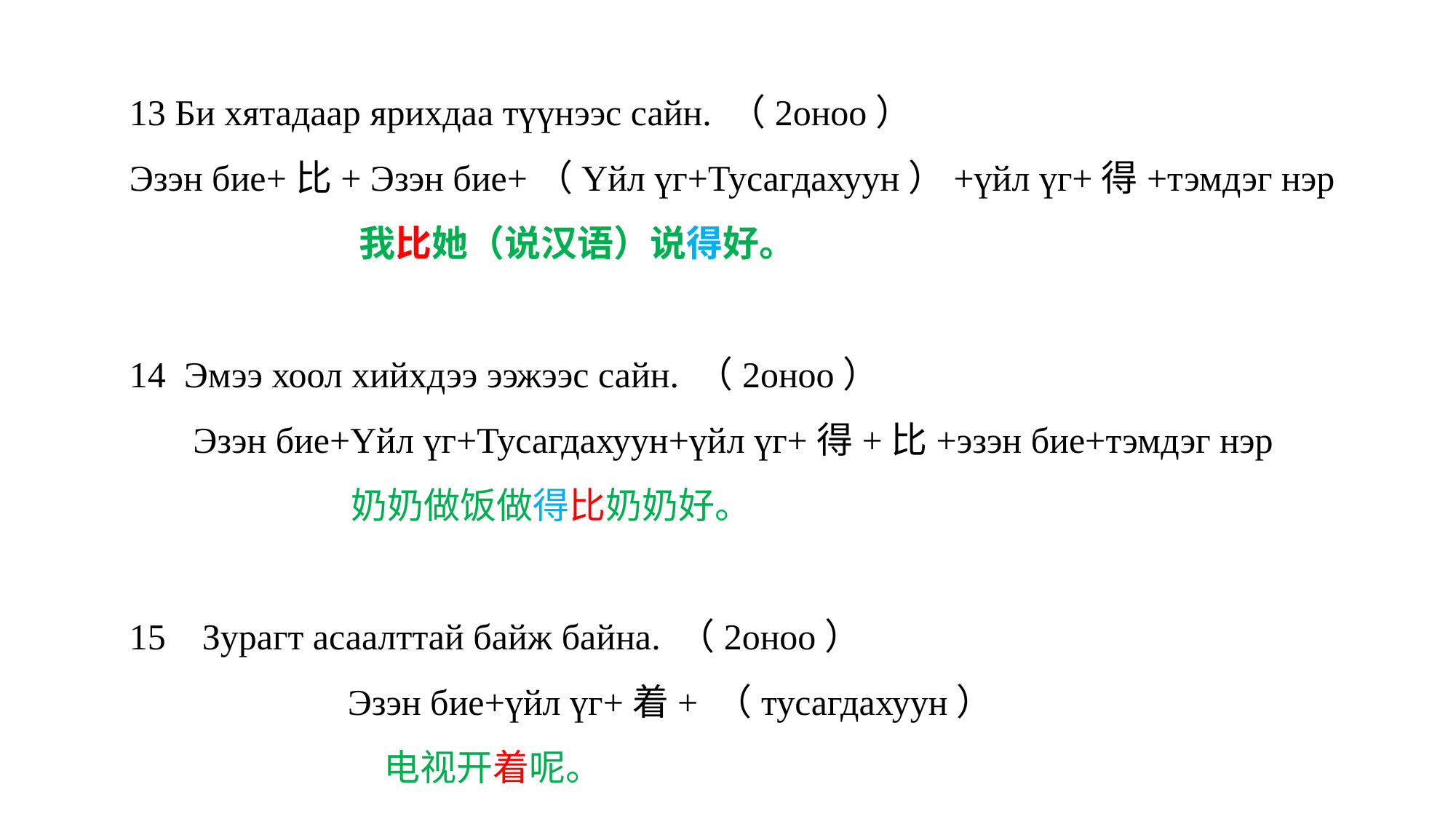

13 Би хятадаар ярихдаа түүнээс сайн. （2оноо）
Эзэн бие+比+ Эзэн бие+（Үйл үг+Тусагдахуун）+үйл үг+得+тэмдэг нэр
                           我比她（说汉语）说得好。

14  Эмээ хоол хийхдээ ээжээс сайн. （2оноо）
       Эзэн бие+Үйл үг+Тусагдахуун+үйл үг+得+比+эзэн бие+тэмдэг нэр
                          奶奶做饭做得比奶奶好。

15    Зурагт асаалттай байж байна. （2оноо）
                        Эзэн бие+үйл үг+着+ （тусагдахуун）
                              电视开着呢。